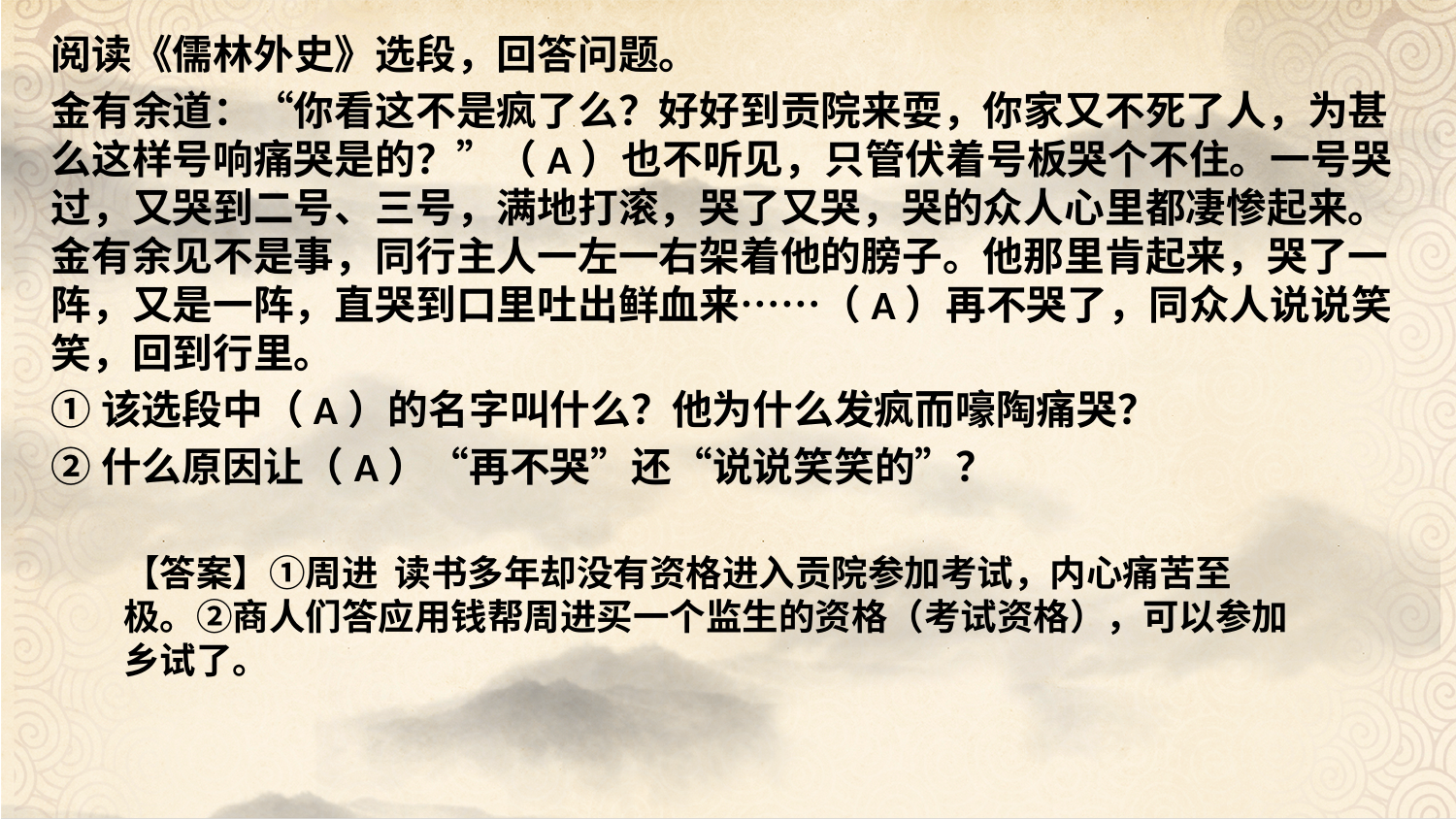

阅读《儒林外史》选段，回答问题。
金有余道：“你看这不是疯了么？好好到贡院来耍，你家又不死了人，为甚么这样号响痛哭是的？”（A）也不听见，只管伏着号板哭个不住。一号哭过，又哭到二号、三号，满地打滚，哭了又哭，哭的众人心里都凄惨起来。金有余见不是事，同行主人一左一右架着他的膀子。他那里肯起来，哭了一阵，又是一阵，直哭到口里吐出鲜血来……（A）再不哭了，同众人说说笑笑，回到行里。
①该选段中（A）的名字叫什么？他为什么发疯而嚎陶痛哭？
②什么原因让（A）“再不哭”还“说说笑笑的”？
【答案】①周进  读书多年却没有资格进入贡院参加考试，内心痛苦至极。②商人们答应用钱帮周进买一个监生的资格（考试资格），可以参加乡试了。